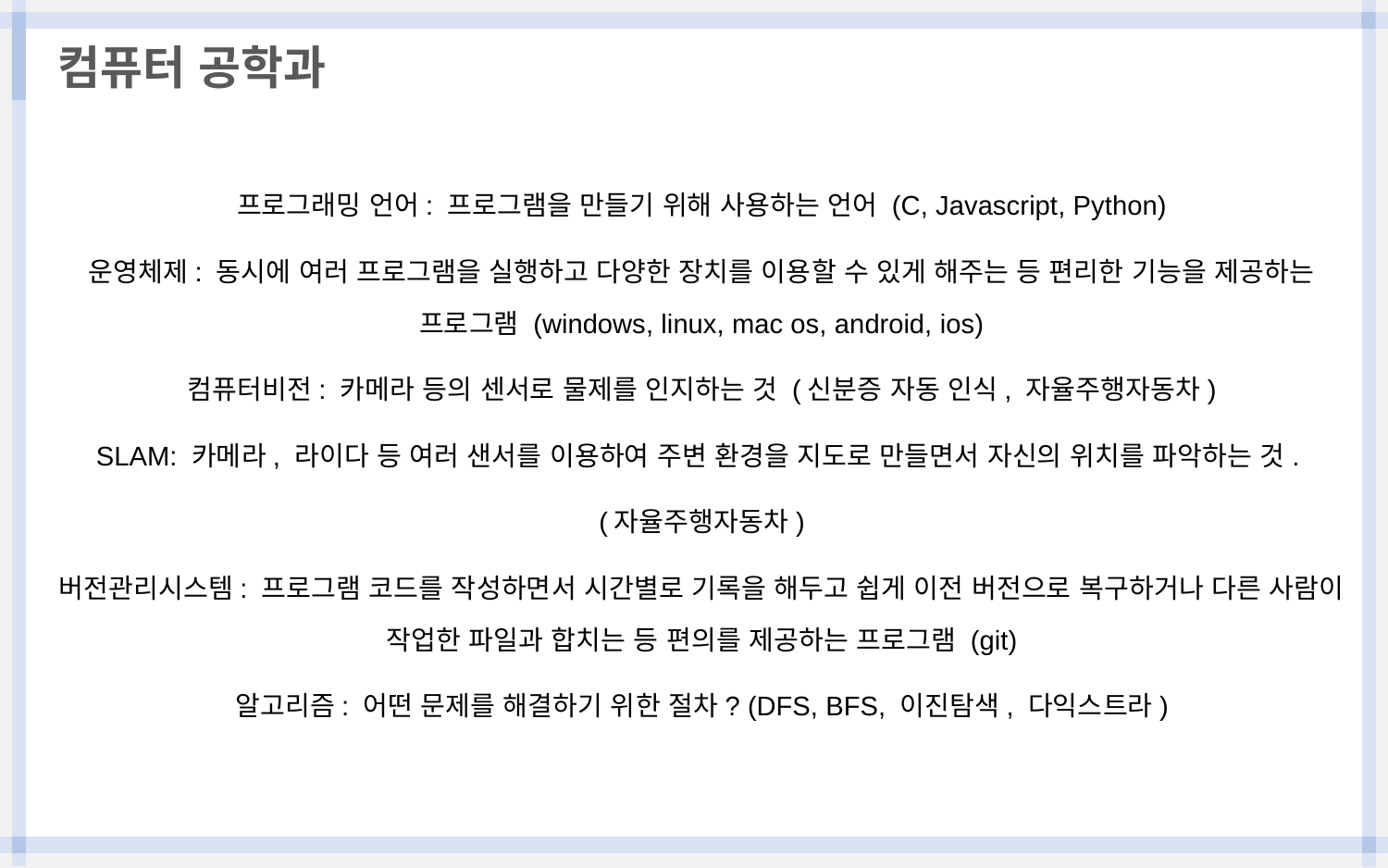

컴퓨터 공학과

프로그래밍 언어: 프로그램을 만들기 위해 사용하는 언어 (C, Javascript, Python)
운영체제: 동시에 여러 프로그램을 실행하고 다양한 장치를 이용할 수 있게 해주는 등 편리한 기능을 제공하는 프로그램 (windows, linux, mac os, android, ios)
컴퓨터비전: 카메라 등의 센서로 물제를 인지하는 것 (신분증 자동 인식, 자율주행자동차)
SLAM: 카메라, 라이다 등 여러 샌서를 이용하여 주변 환경을 지도로 만들면서 자신의 위치를 파악하는 것.
(자율주행자동차)
버전관리시스템: 프로그램 코드를 작성하면서 시간별로 기록을 해두고 쉽게 이전 버전으로 복구하거나 다른 사람이 작업한 파일과 합치는 등 편의를 제공하는 프로그램 (git)
알고리즘: 어떤 문제를 해결하기 위한 절차? (DFS, BFS, 이진탐색, 다익스트라)